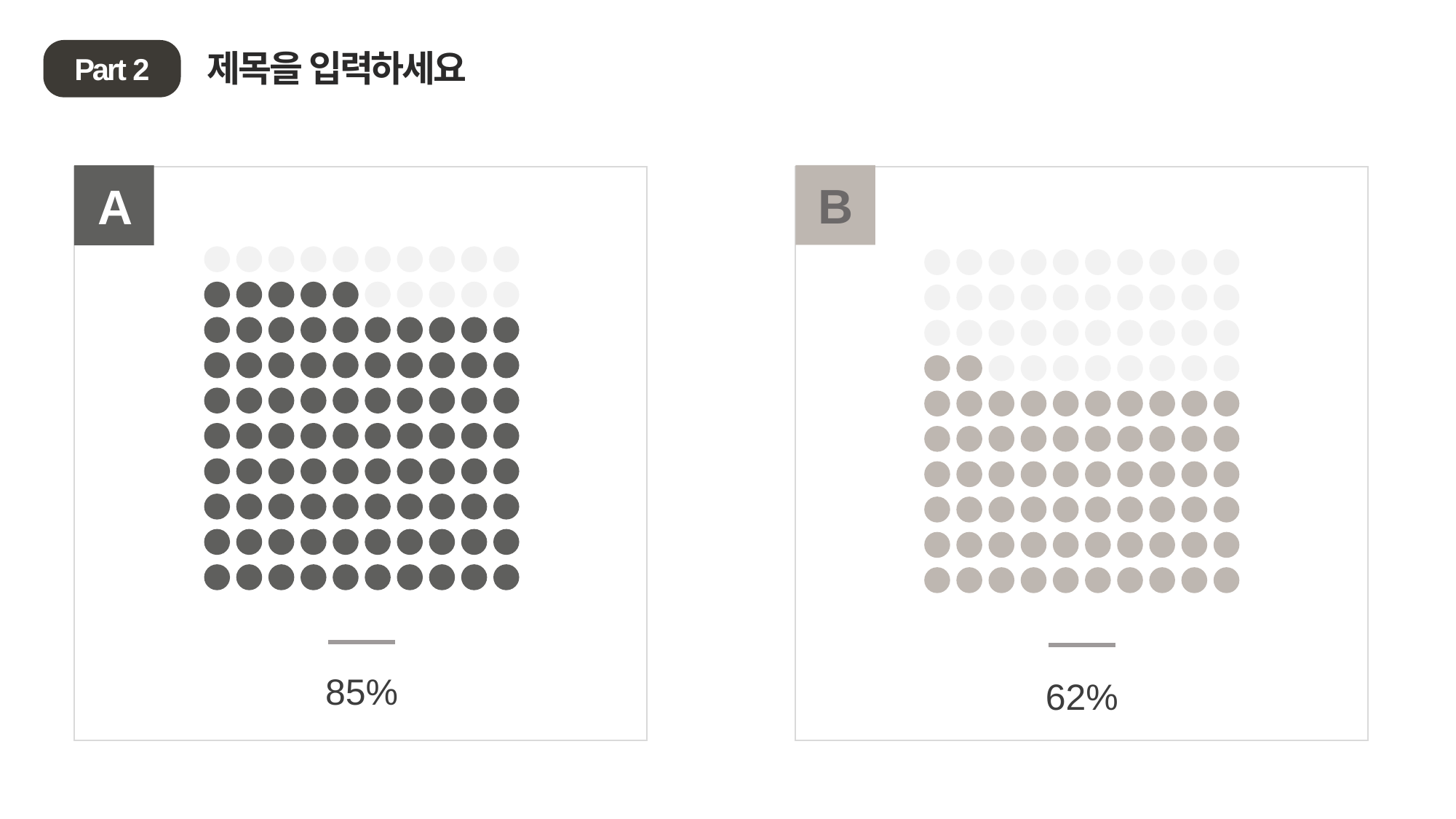

제목을 입력하세요
Part 2

B
A

85%
62%